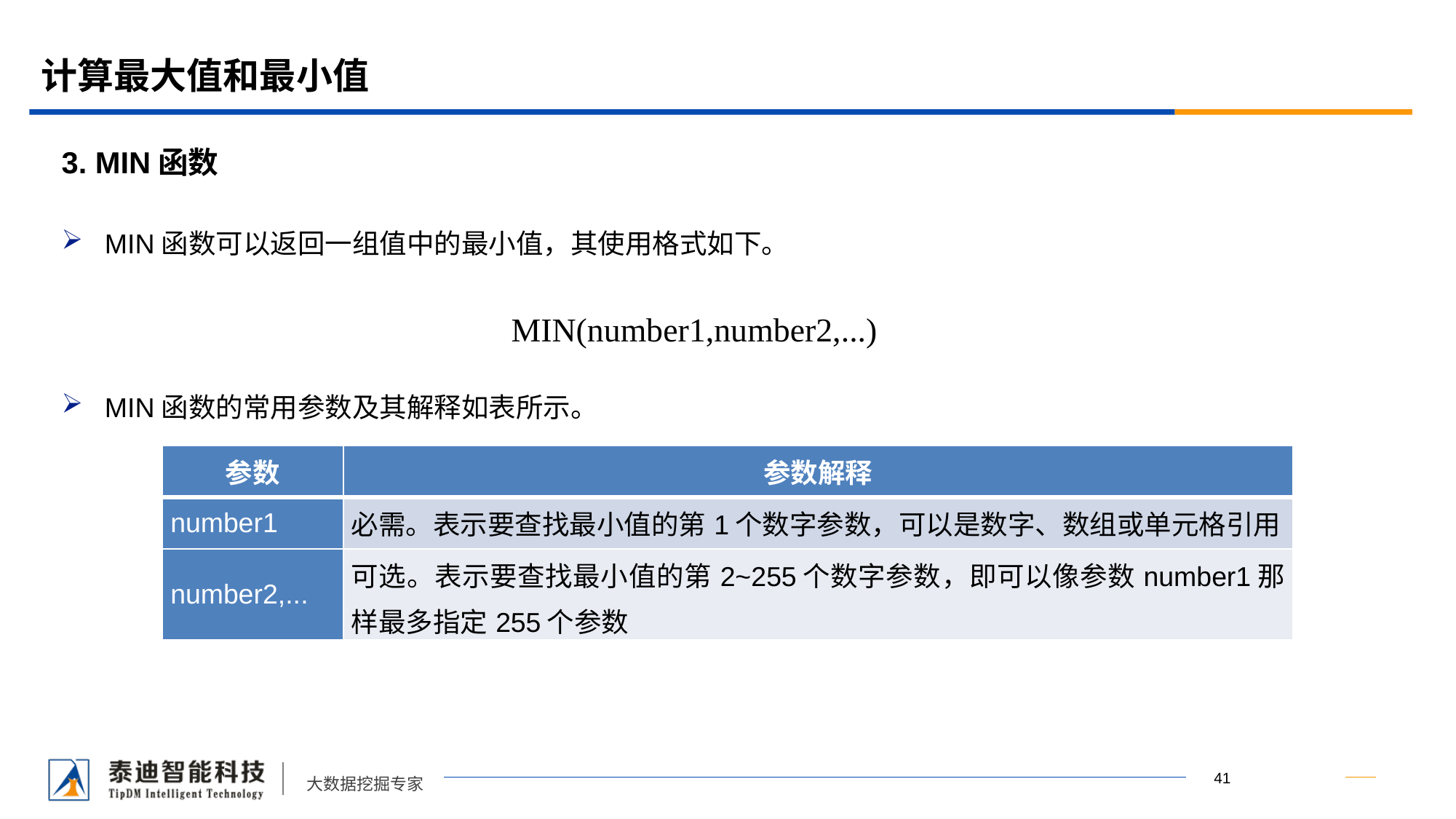

# 计算最大值和最小值
3. MIN函数
MIN函数可以返回一组值中的最小值，其使用格式如下。

MIN函数的常用参数及其解释如表所示。
MIN(number1,number2,...)
| 参数 | 参数解释 |
| --- | --- |
| number1 | 必需。表示要查找最小值的第1个数字参数，可以是数字、数组或单元格引用 |
| number2,... | 可选。表示要查找最小值的第2~255个数字参数，即可以像参数number1那样最多指定255个参数 |